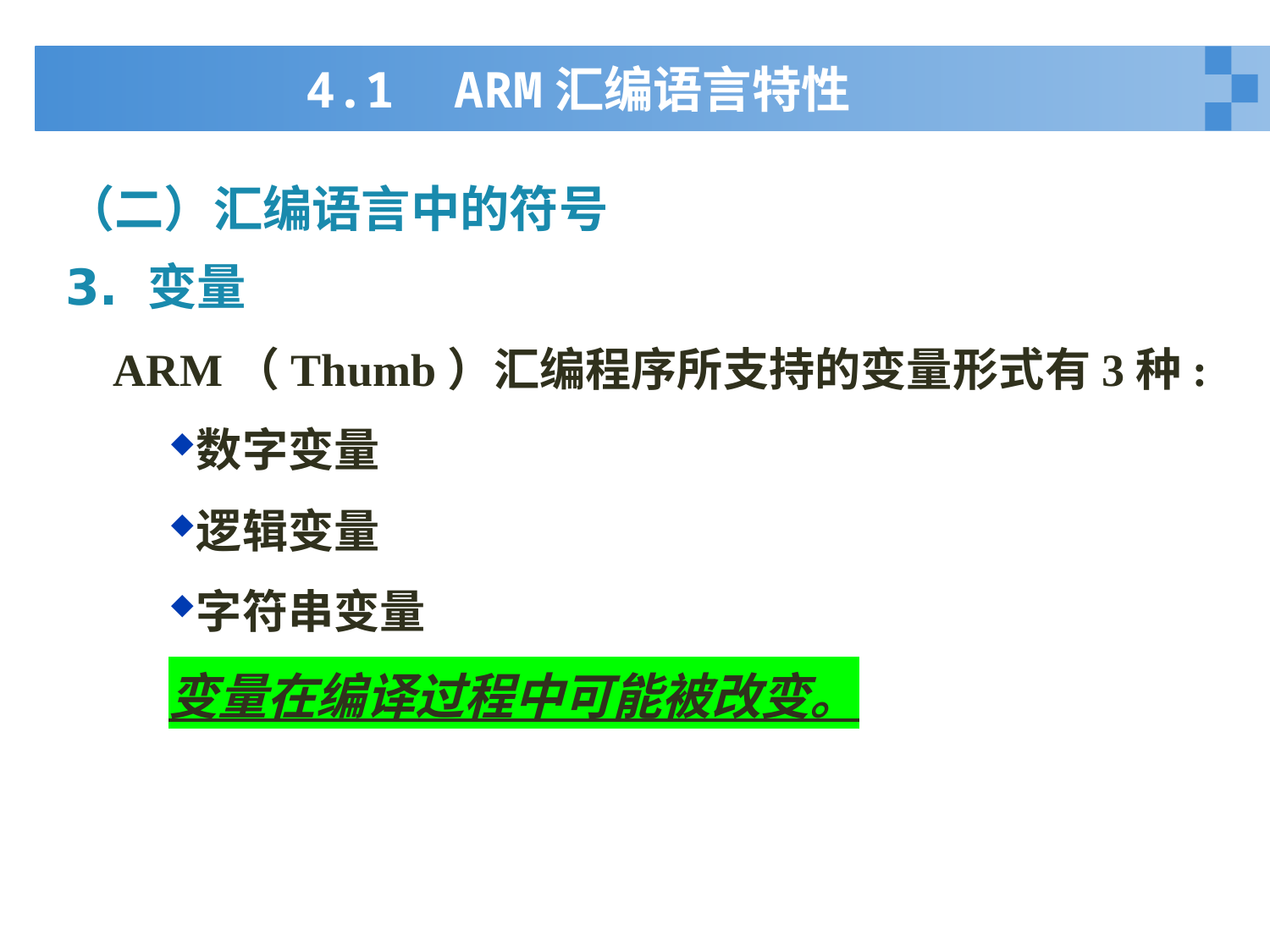

# 4.1  ARM汇编语言特性
（二）汇编语言中的符号
3. 变量
ARM（Thumb）汇编程序所支持的变量形式有3种:
数字变量
逻辑变量
字符串变量
变量在编译过程中可能被改变。